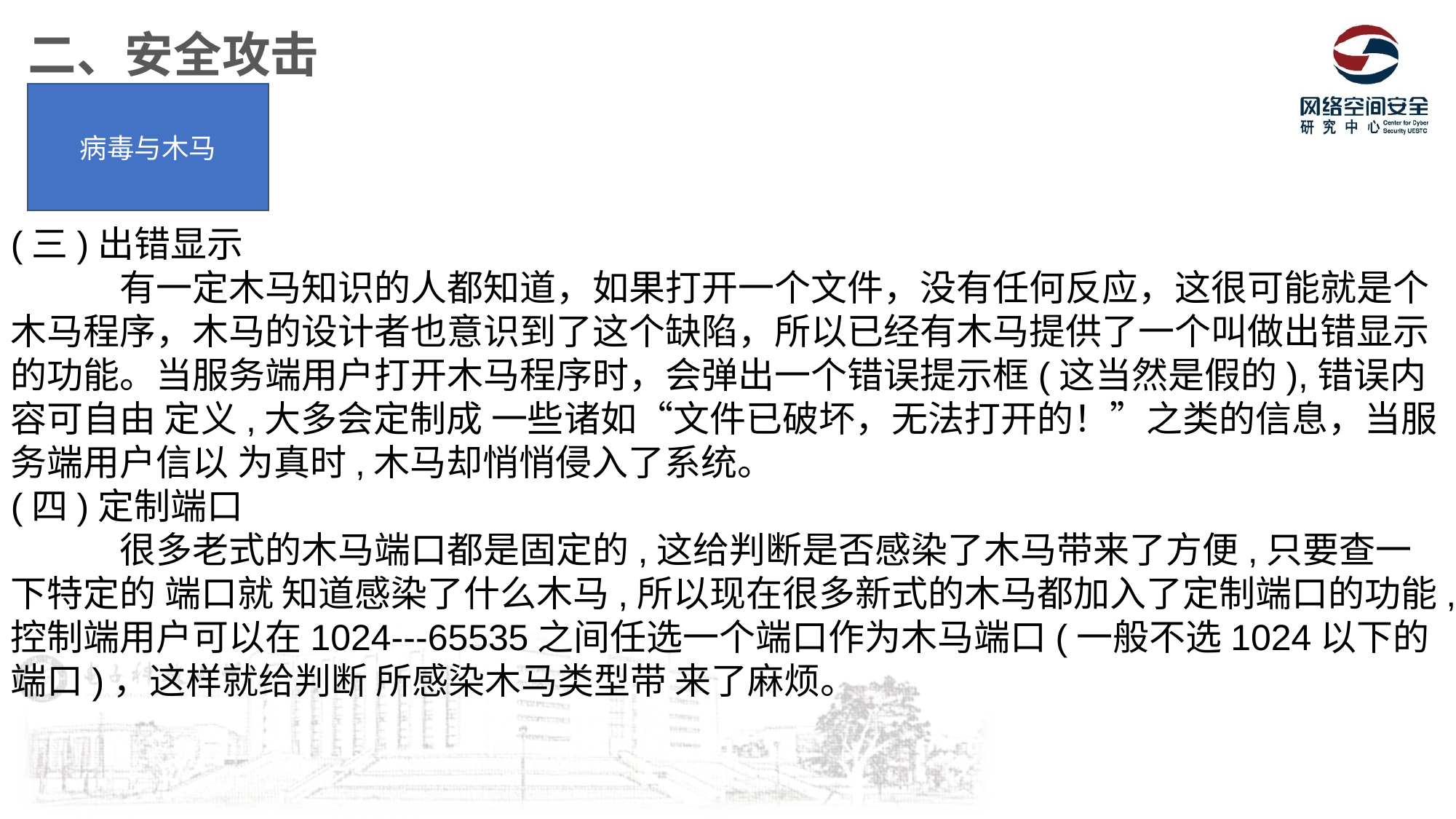

二、安全攻击
病毒与木马
(三)出错显示
	有一定木马知识的人都知道，如果打开一个文件，没有任何反应，这很可能就是个木马程序，木马的设计者也意识到了这个缺陷，所以已经有木马提供了一个叫做出错显示的功能。当服务端用户打开木马程序时，会弹出一个错误提示框(这当然是假的),错误内容可自由 定义,大多会定制成 一些诸如“文件已破坏，无法打开的！”之类的信息，当服务端用户信以 为真时,木马却悄悄侵入了系统。
(四)定制端口
	很多老式的木马端口都是固定的,这给判断是否感染了木马带来了方便,只要查一下特定的 端口就 知道感染了什么木马,所以现在很多新式的木马都加入了定制端口的功能,控制端用户可以在1024---65535之间任选一个端口作为木马端口(一般不选1024以下的端口)，这样就给判断 所感染木马类型带 来了麻烦。